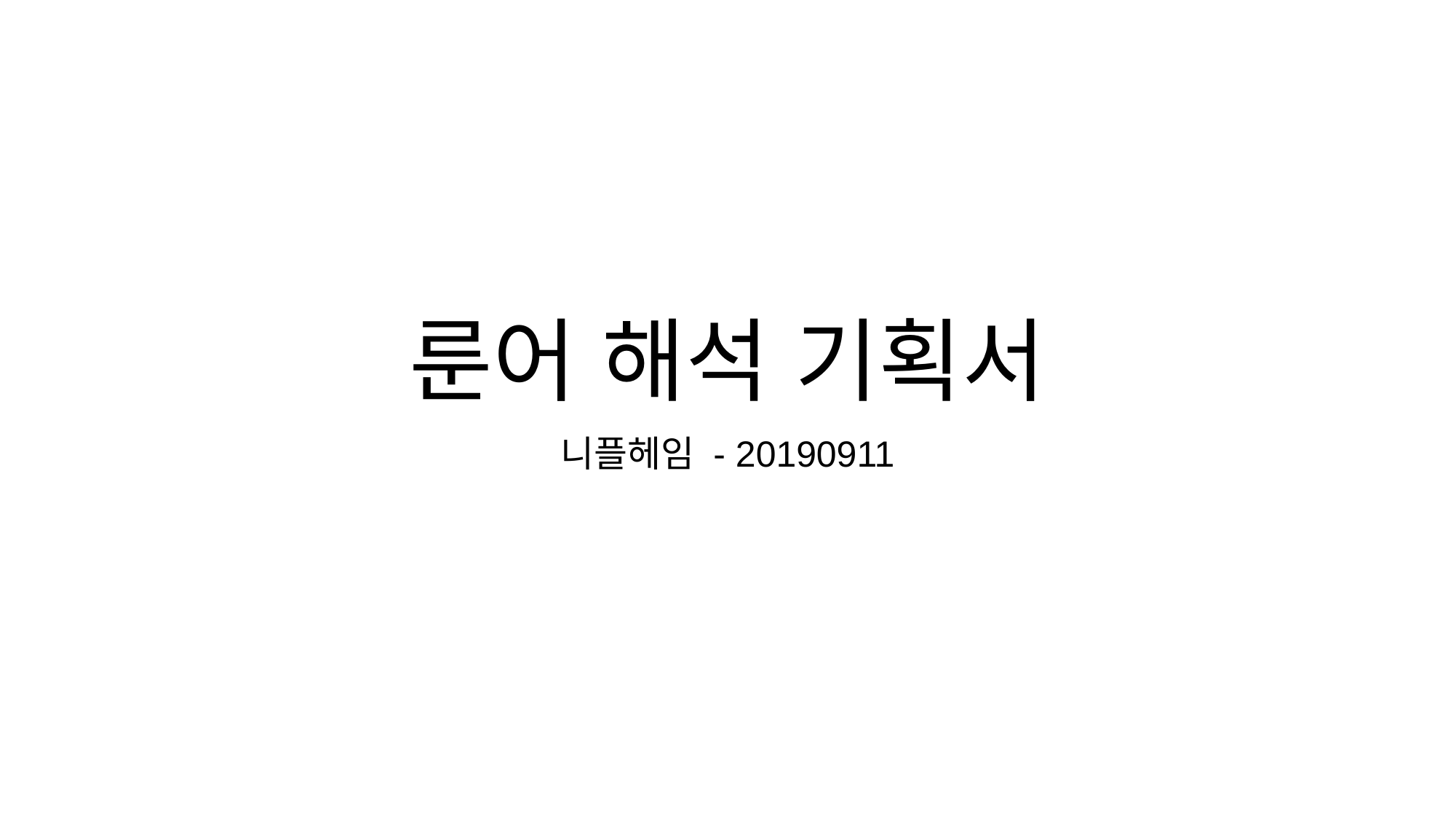

# 룬어 해석 기획서
니플헤임 - 20190911